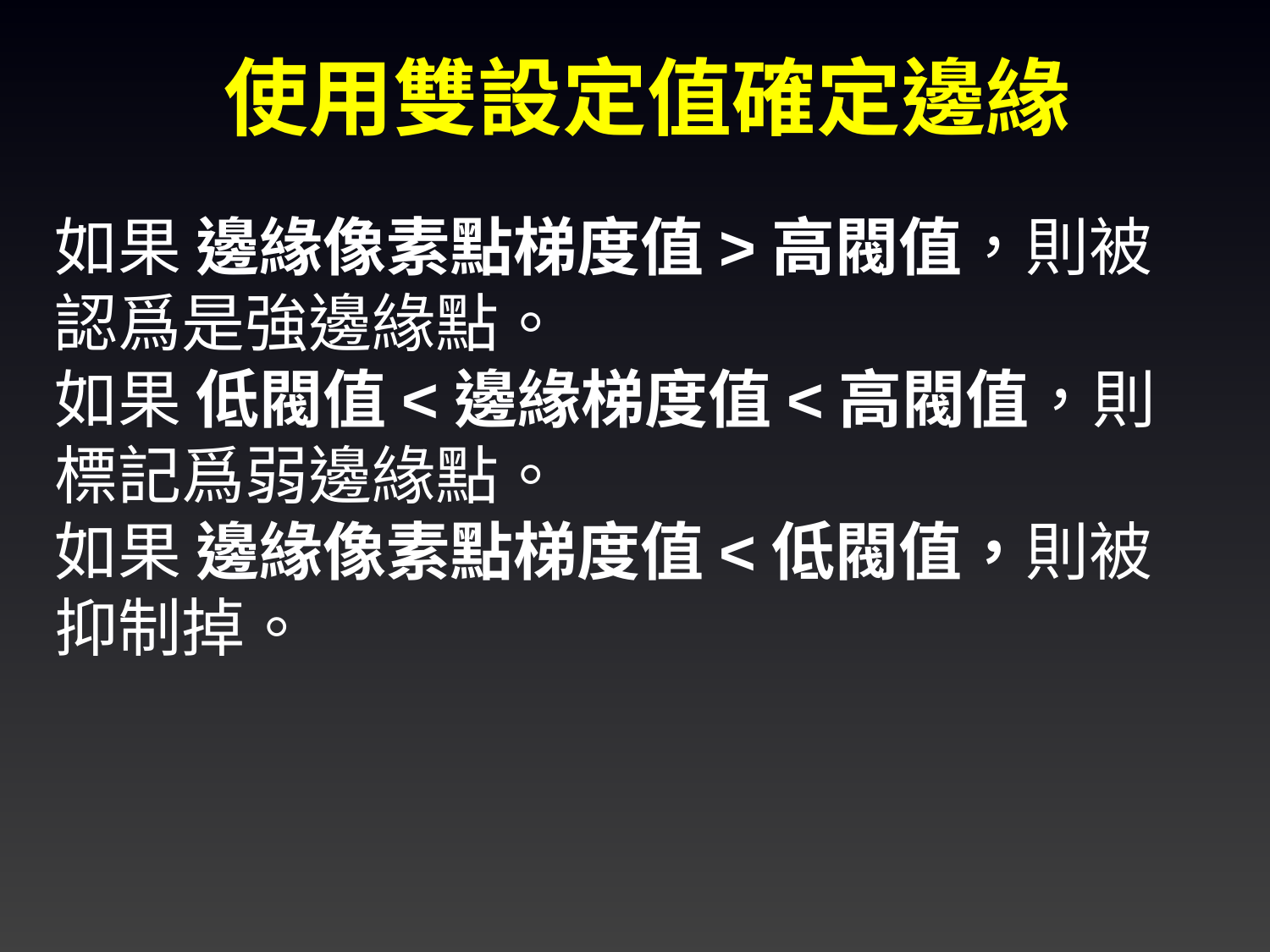

使用雙設定值確定邊緣
如果 邊緣像素點梯度值>高閥值，則被認爲是強邊緣點。
如果 低閥值<邊緣梯度值<高閥值，則標記爲弱邊緣點。
如果 邊緣像素點梯度值<低閥值，則被抑制掉。